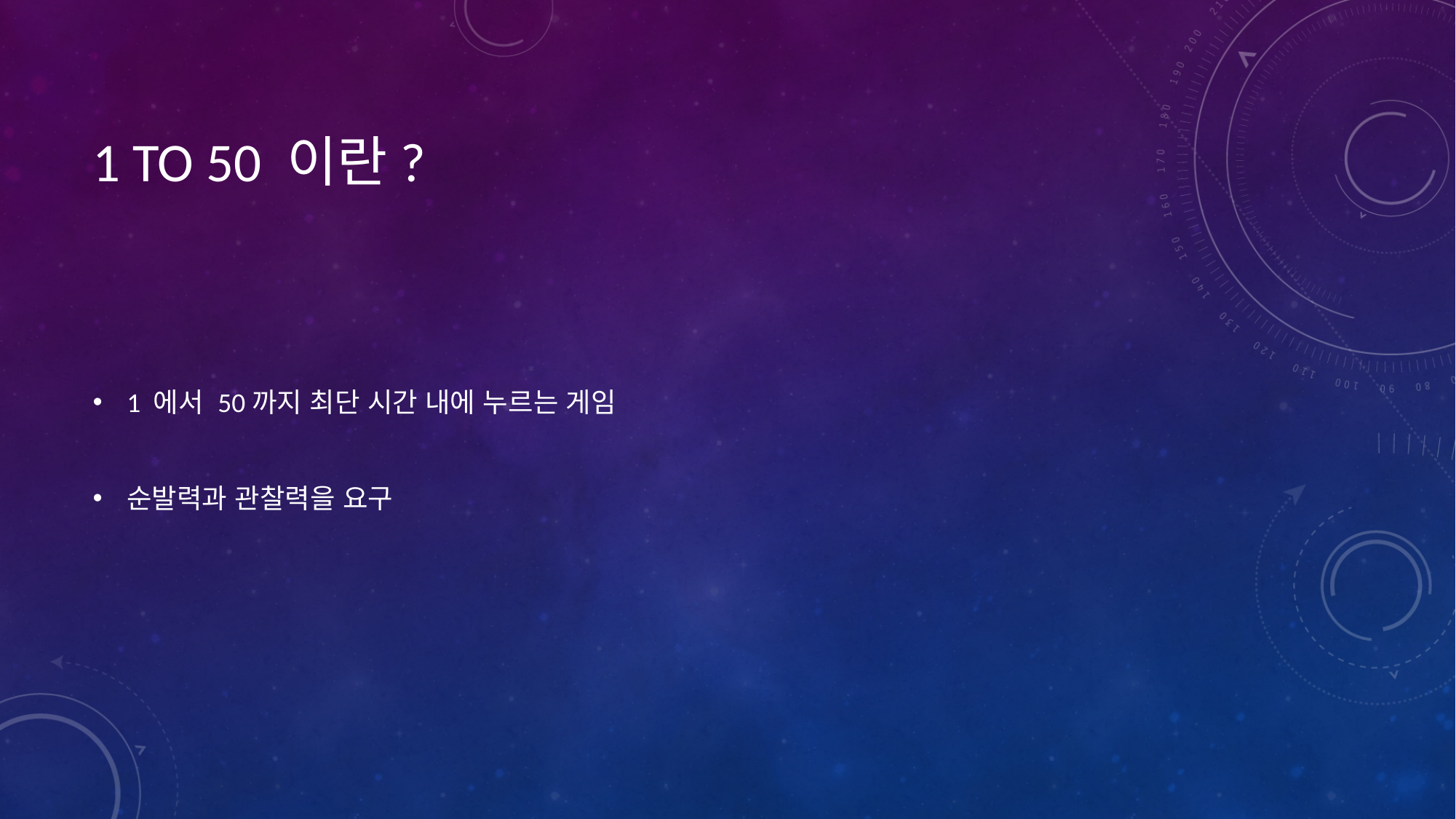

# 1 TO 50 이란?
1 에서 50까지 최단 시간 내에 누르는 게임

순발력과 관찰력을 요구